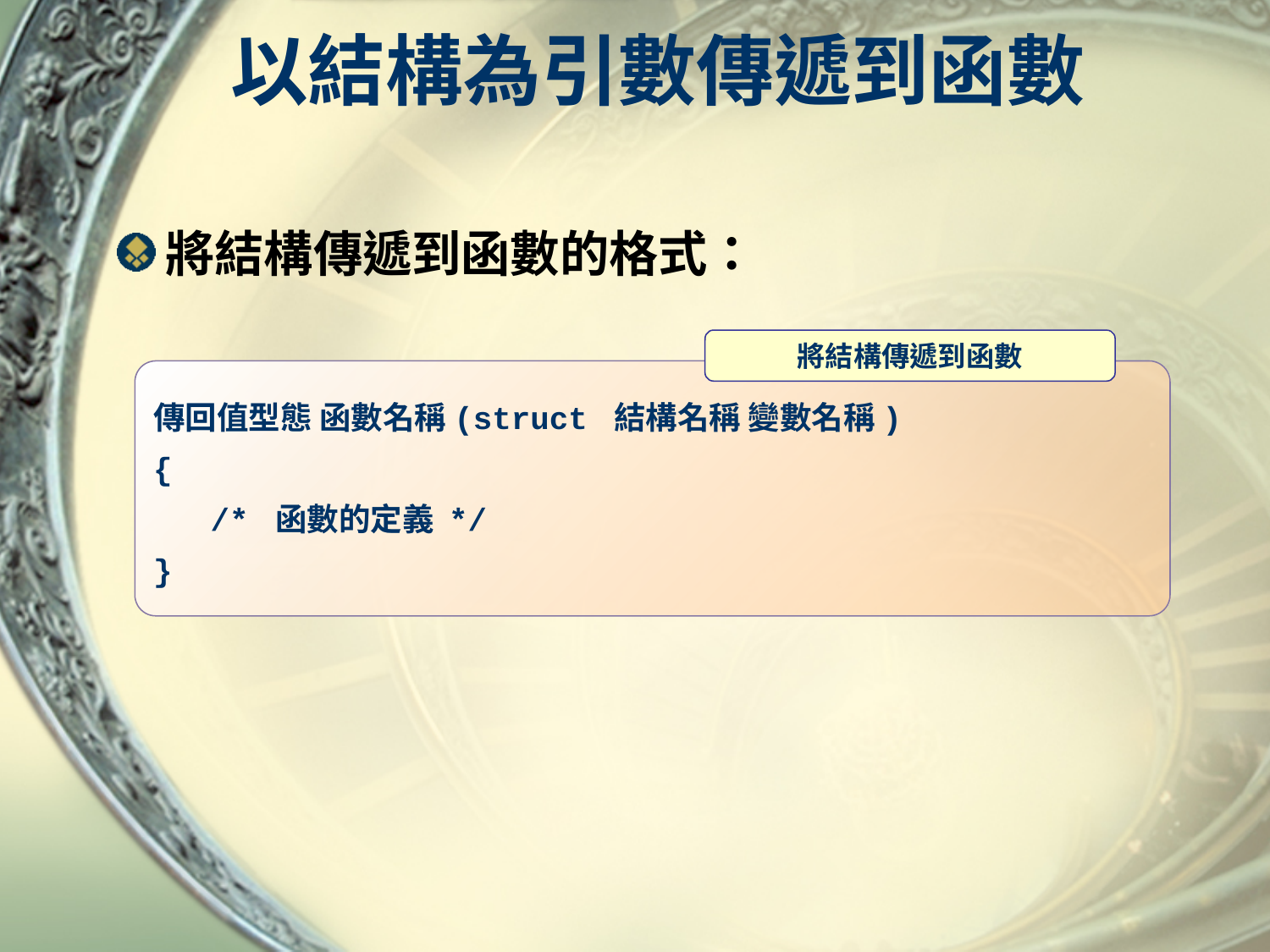

# 以結構為引數傳遞到函數
將結構傳遞到函數的格式：
將結構傳遞到函數
傳回值型態 函數名稱(struct 結構名稱 變數名稱)
{
   /* 函數的定義 */
}